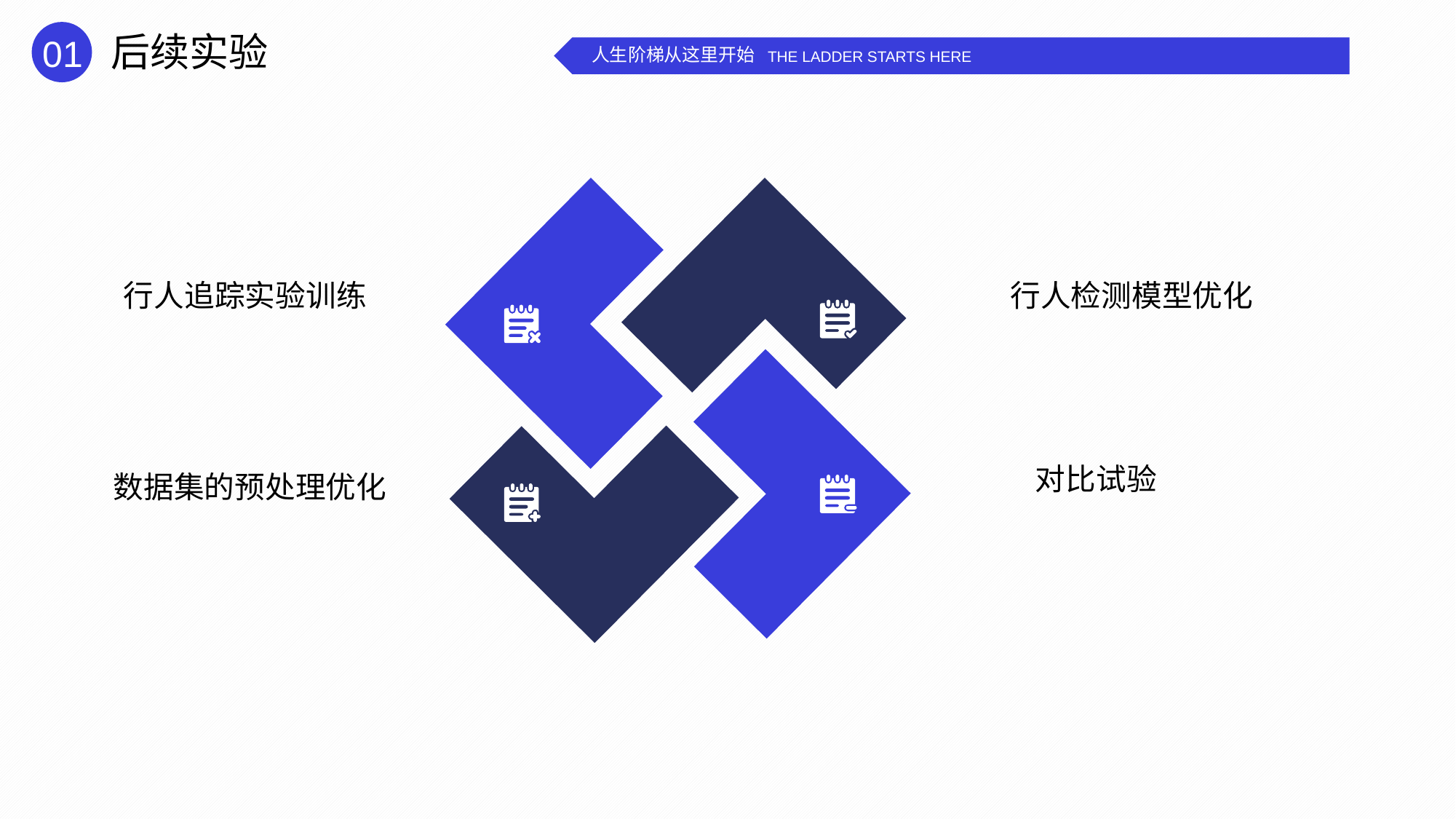

后续实验
01

人生阶梯从这里开始
THE LADDER STARTS HERE

行人追踪实验训练
行人检测模型优化
对比试验
数据集的预处理优化